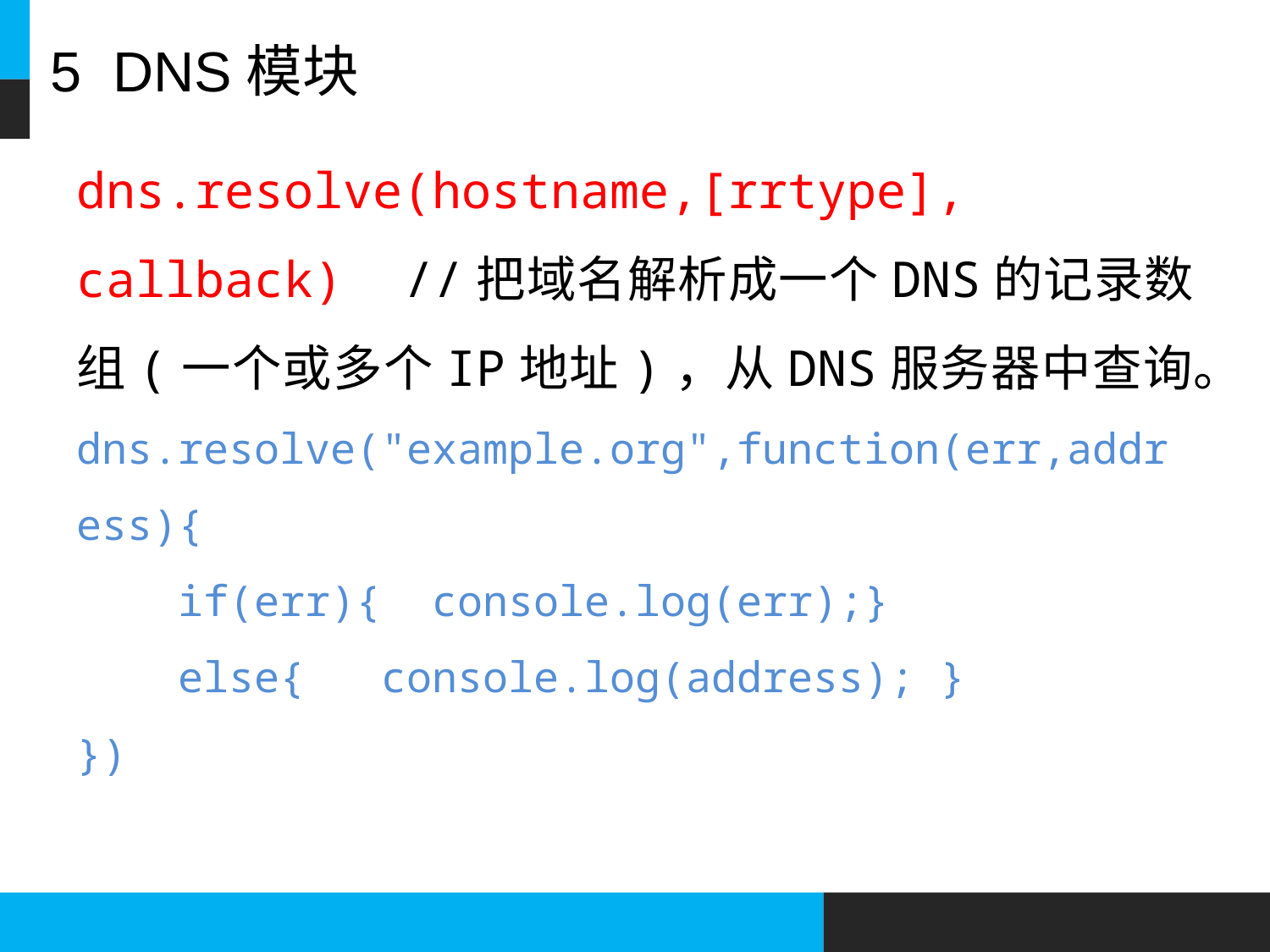

# 5  DNS模块
dns.resolve(hostname,[rrtype], callback)  //把域名解析成一个DNS的记录数组(一个或多个IP地址)，从DNS服务器中查询。
dns.resolve("example.org",function(err,address){
    if(err){  console.log(err);}
    else{   console.log(address); }
})